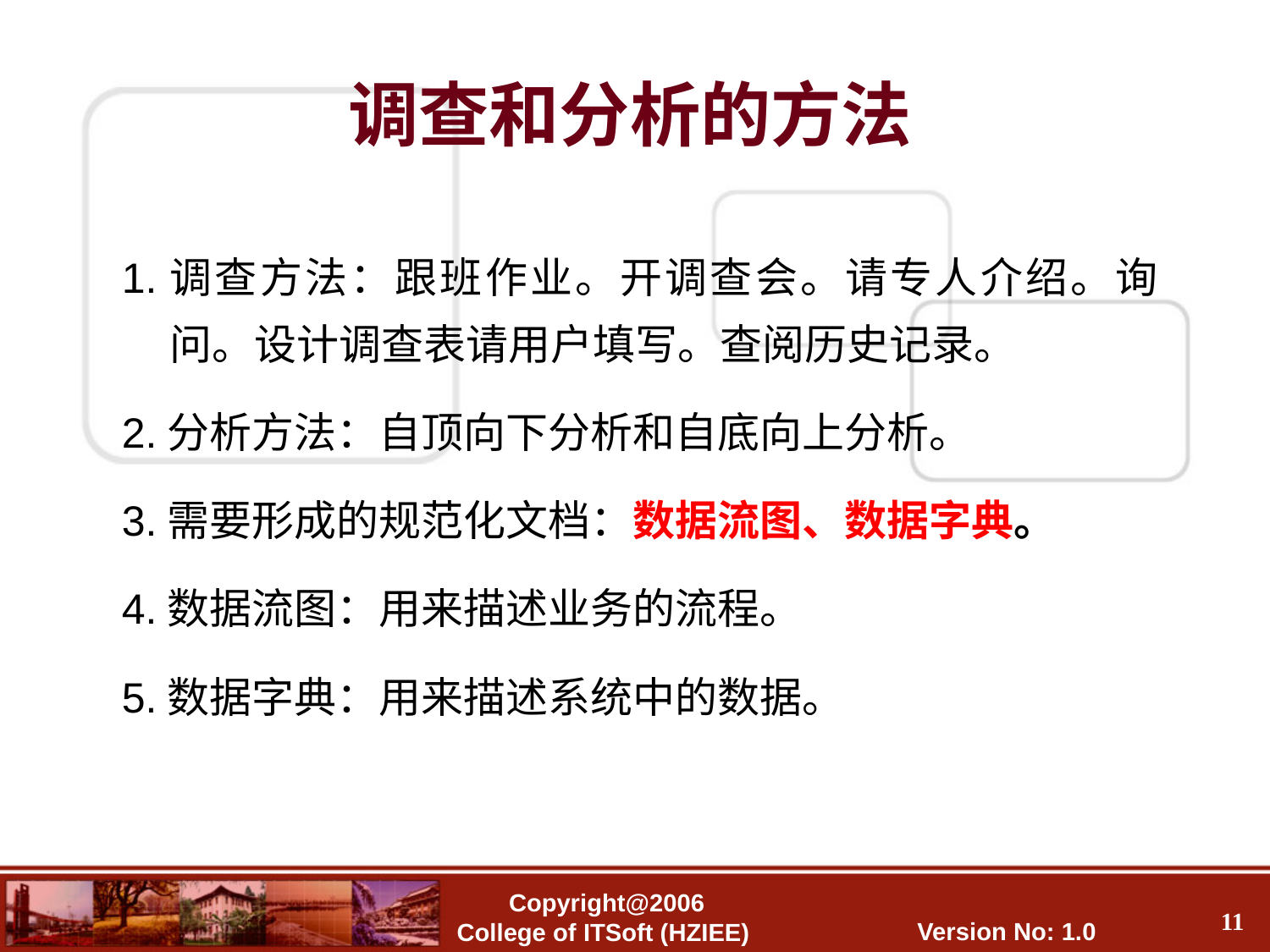

调查和分析的方法
1.调查方法：跟班作业。开调查会。请专人介绍。询问。设计调查表请用户填写。查阅历史记录。
2.分析方法：自顶向下分析和自底向上分析。
3.需要形成的规范化文档：数据流图、数据字典。
4.数据流图：用来描述业务的流程。
5.数据字典：用来描述系统中的数据。